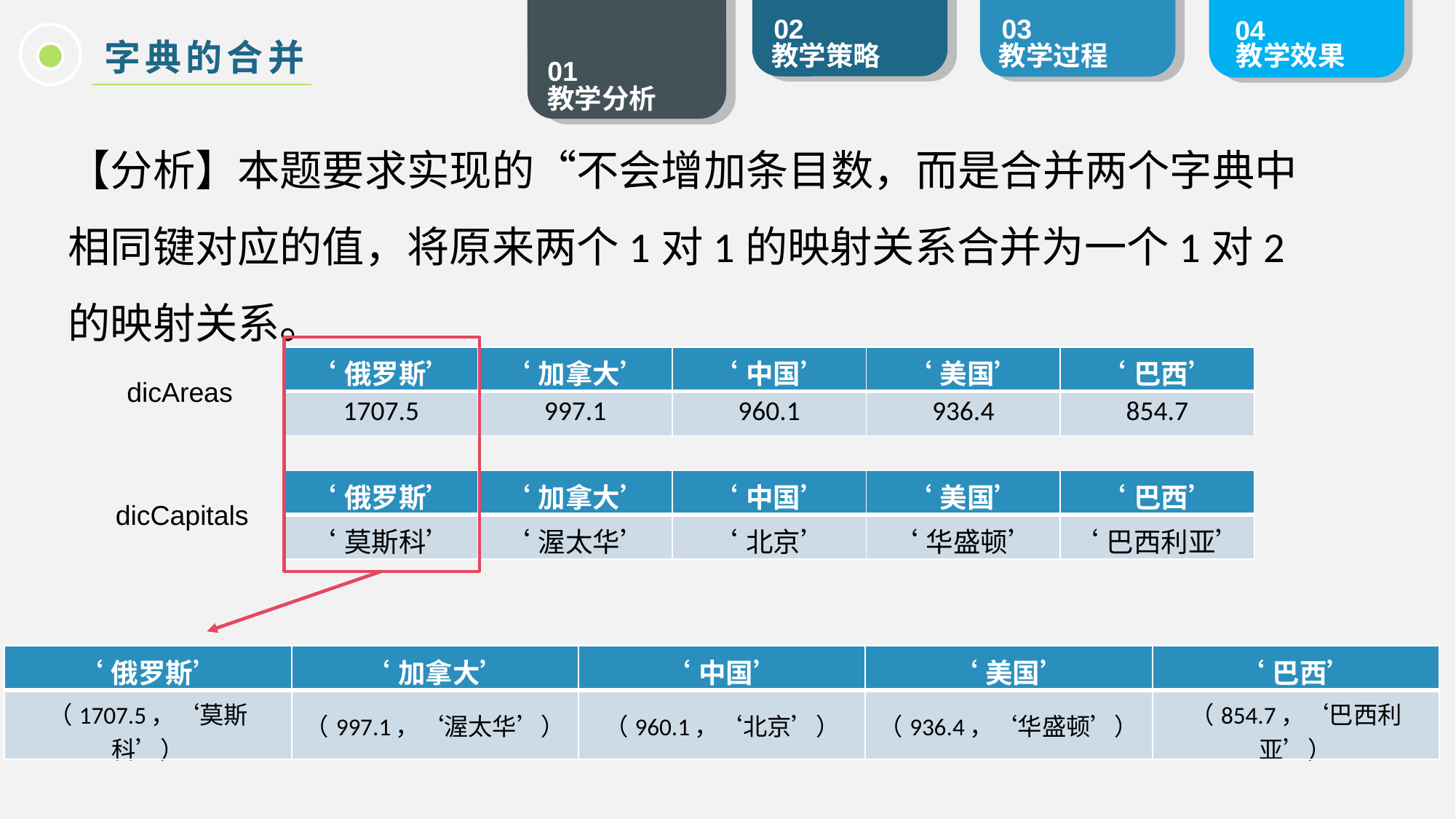

字典的合并
【分析】本题要求实现的“不会增加条目数，而是合并两个字典中相同键对应的值，将原来两个1对1的映射关系合并为一个1对2的映射关系。

| ‘俄罗斯’ | ‘加拿大’ | ‘中国’ | ‘美国’ | ‘巴西’ |
| --- | --- | --- | --- | --- |
| 1707.5 | 997.1 | 960.1 | 936.4 | 854.7 |
dicAreas
| ‘俄罗斯’ | ‘加拿大’ | ‘中国’ | ‘美国’ | ‘巴西’ |
| --- | --- | --- | --- | --- |
| ‘莫斯科’ | ‘渥太华’ | ‘北京’ | ‘华盛顿’ | ‘巴西利亚’ |
dicCapitals
| ‘俄罗斯’ | ‘加拿大’ | ‘中国’ | ‘美国’ | ‘巴西’ |
| --- | --- | --- | --- | --- |
| （1707.5，‘莫斯科’） | （997.1，‘渥太华’） | （960.1，‘北京’） | （936.4，‘华盛顿’） | （854.7，‘巴西利亚’） |